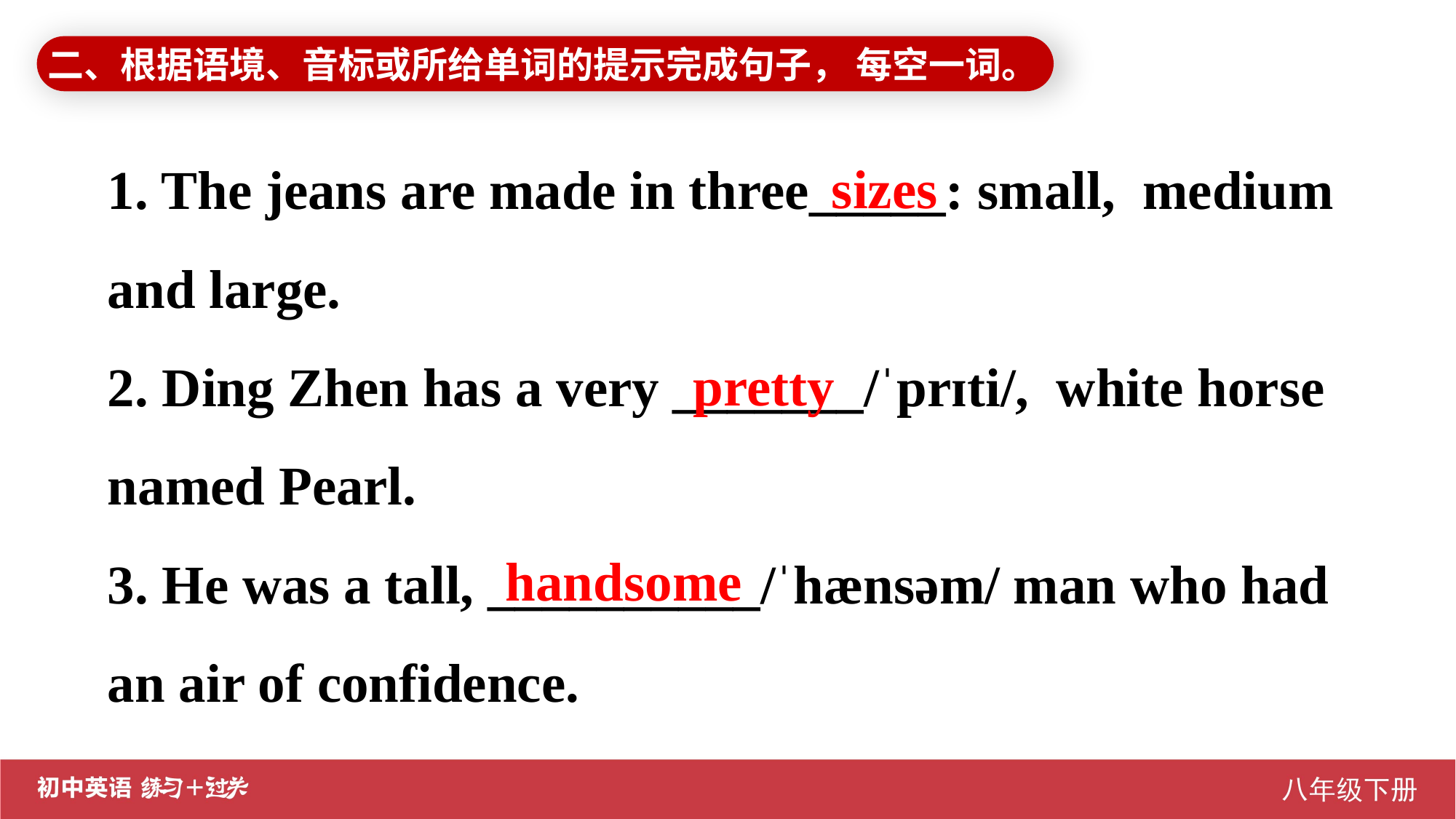

二、根据语境、音标或所给单词的提示完成句子， 每空一词。
1. The jeans are made in three_____: small,  medium and large.
2. Ding Zhen has a very _______/ˈprɪti/,  white horse named Pearl.
3. He was a tall, __________/ˈhænsəm/ man who had an air of confidence.
sizes
 pretty
handsome